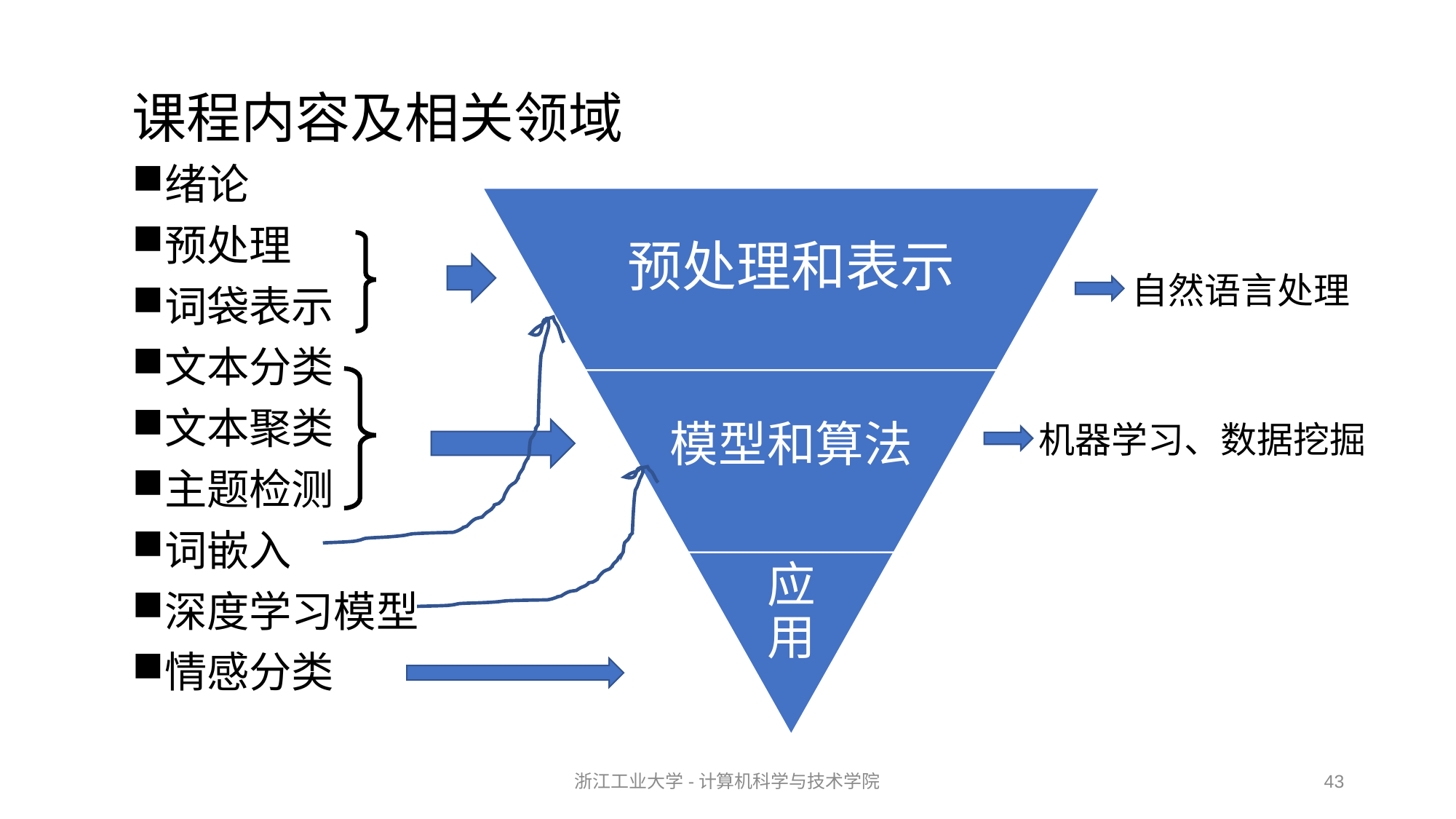

# 课程内容及相关领域
绪论
预处理
词袋表示
文本分类
文本聚类
主题检测
词嵌入
深度学习模型
情感分类
预处理和表示
模型和算法
应用

自然语言处理

机器学习、数据挖掘

浙江工业大学-计算机科学与技术学院
43